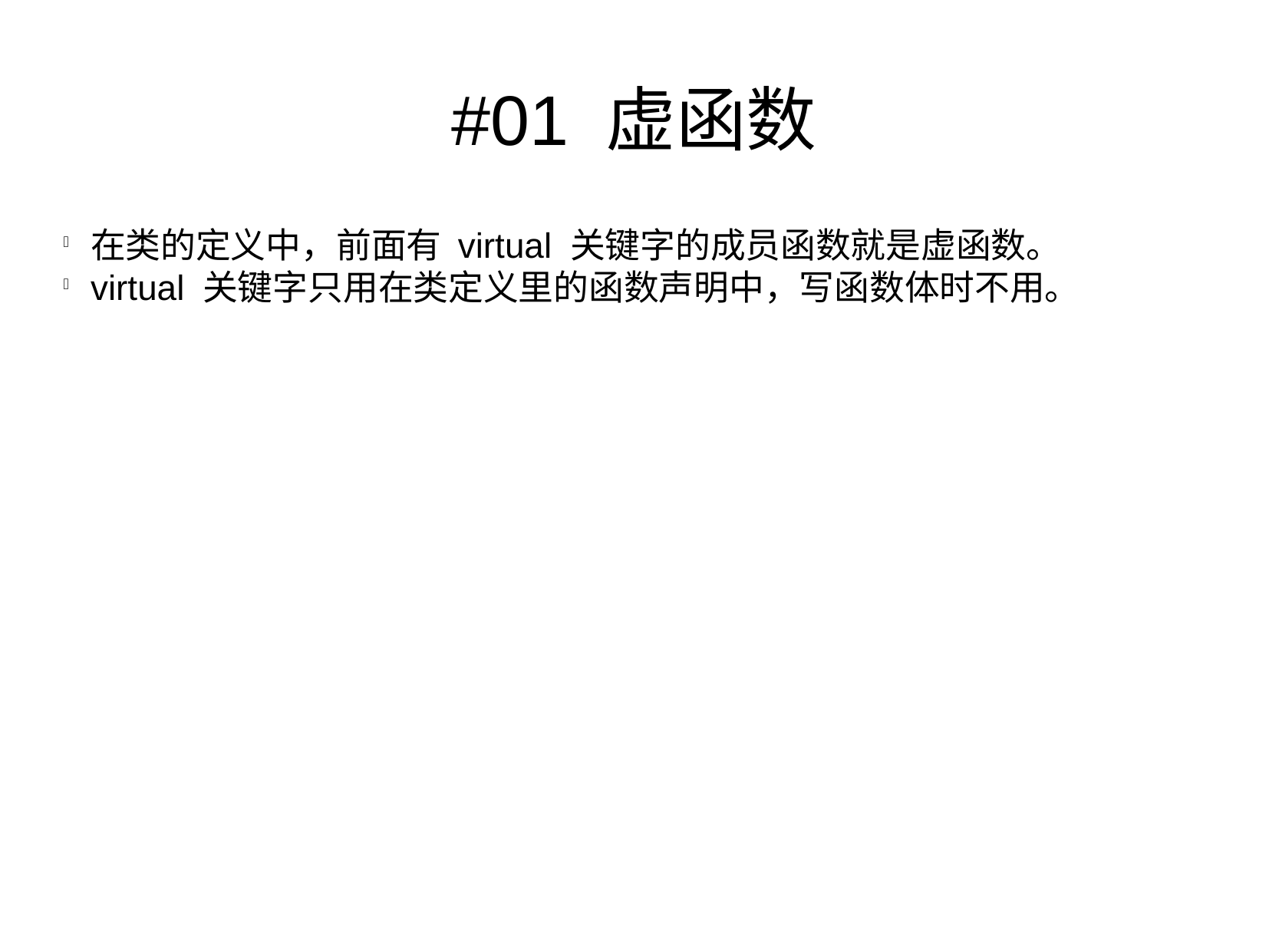

#01 虚函数
在类的定义中，前面有 virtual 关键字的成员函数就是虚函数。
virtual 关键字只用在类定义里的函数声明中，写函数体时不用。